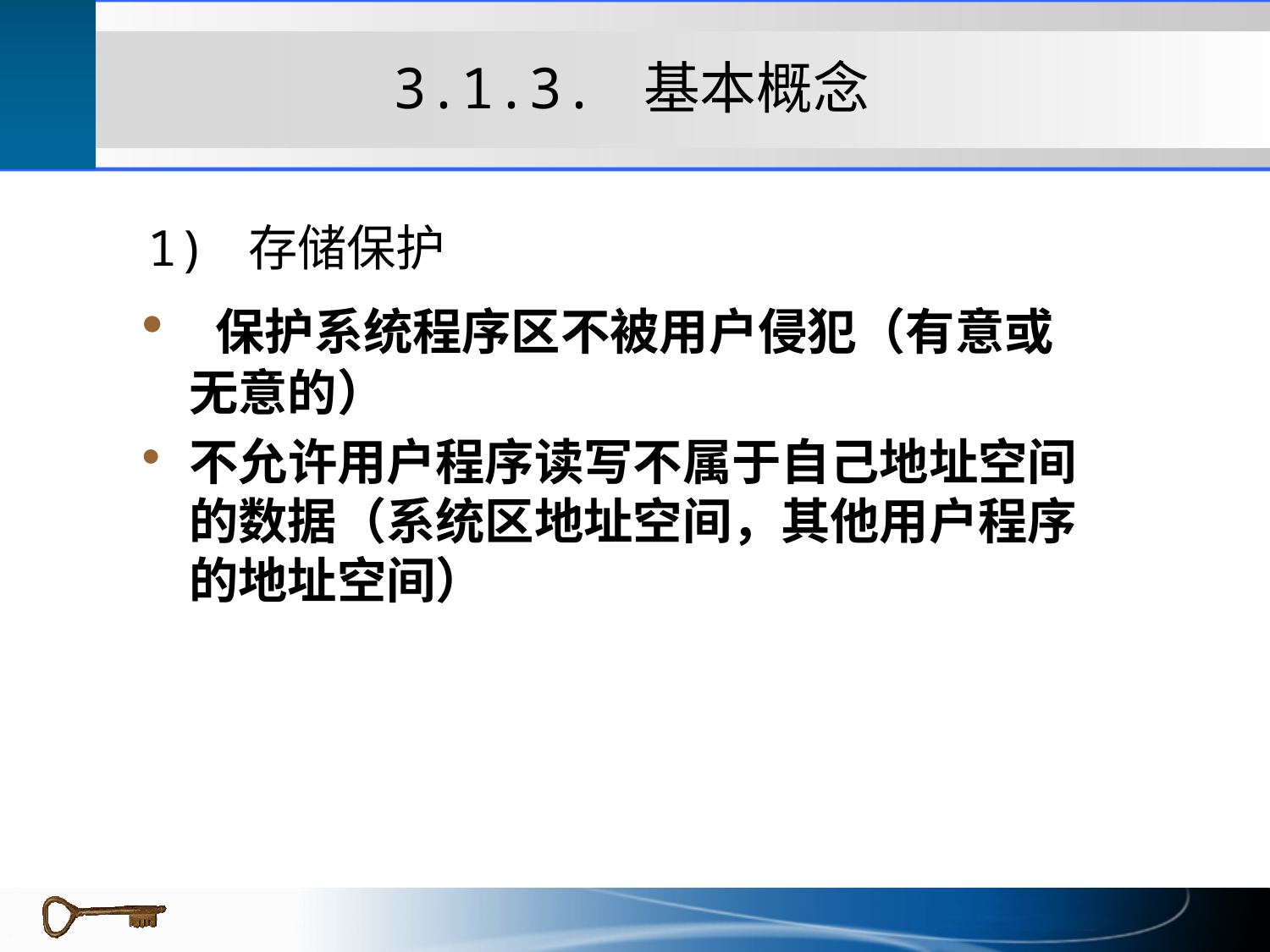

3.1.3. 基本概念
1) 存储保护
 保护系统程序区不被用户侵犯（有意或无意的）
不允许用户程序读写不属于自己地址空间的数据（系统区地址空间，其他用户程序的地址空间）